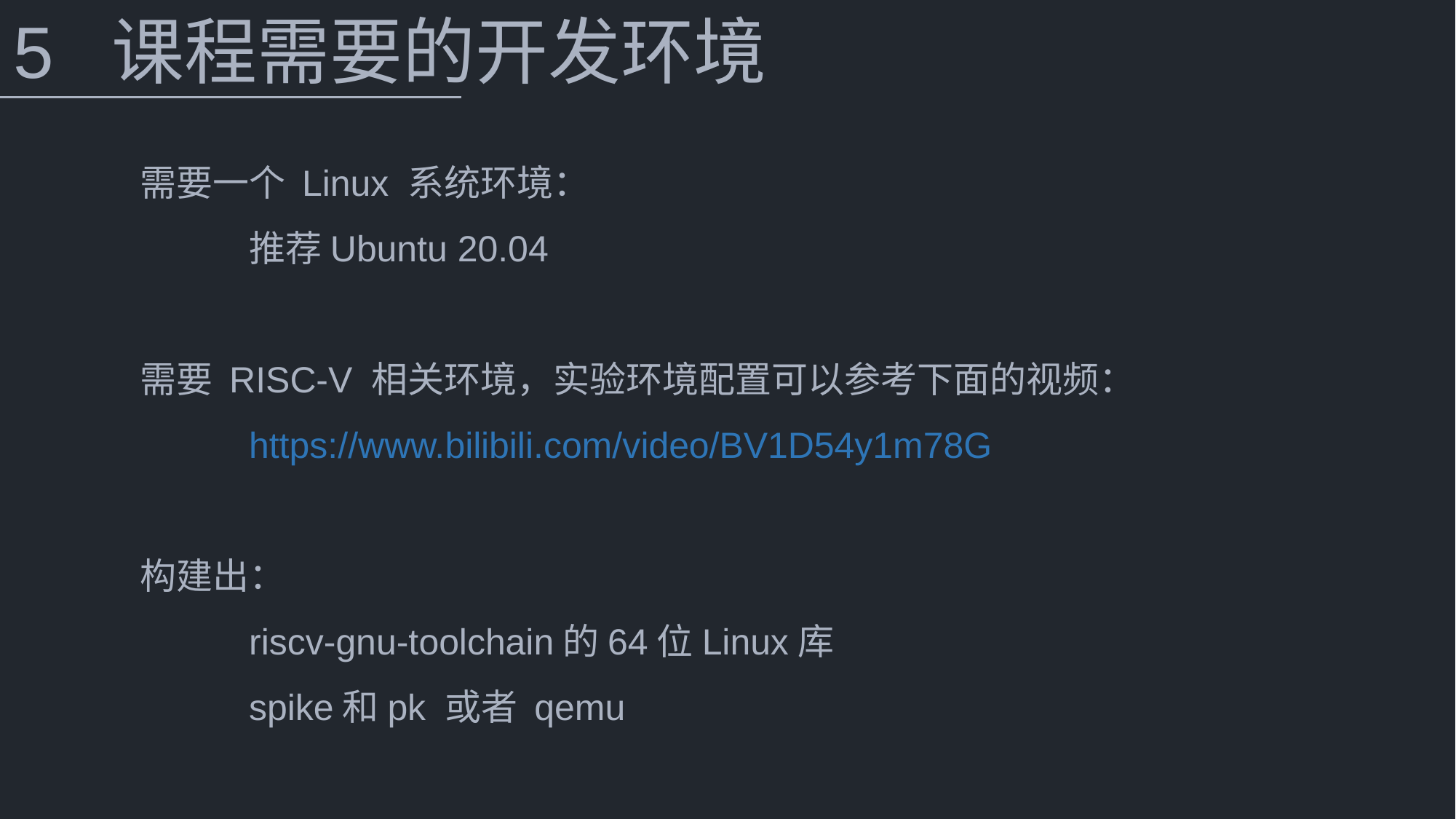

5  课程需要的开发环境
需要一个 Linux 系统环境：
	推荐Ubuntu 20.04

需要 RISC-V 相关环境，实验环境配置可以参考下面的视频：
	https://www.bilibili.com/video/BV1D54y1m78G

构建出：
	riscv-gnu-toolchain的64位Linux库
	spike和pk 或者 qemu